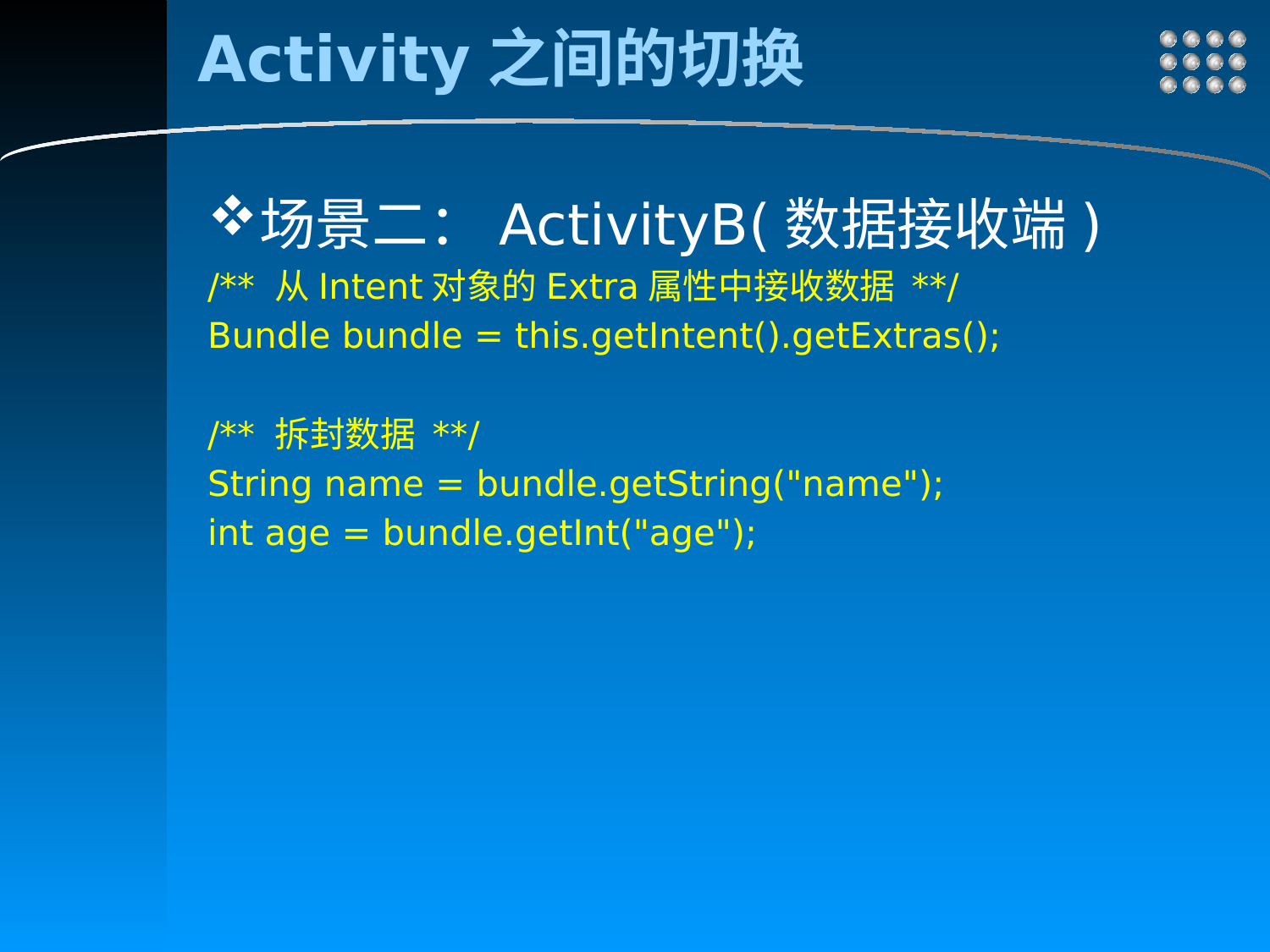

# Activity之间的切换
场景二：ActivityB(数据接收端)
/** 从Intent对象的Extra属性中接收数据 **/
Bundle bundle = this.getIntent().getExtras();

/** 拆封数据 **/
String name = bundle.getString("name");
int age = bundle.getInt("age");